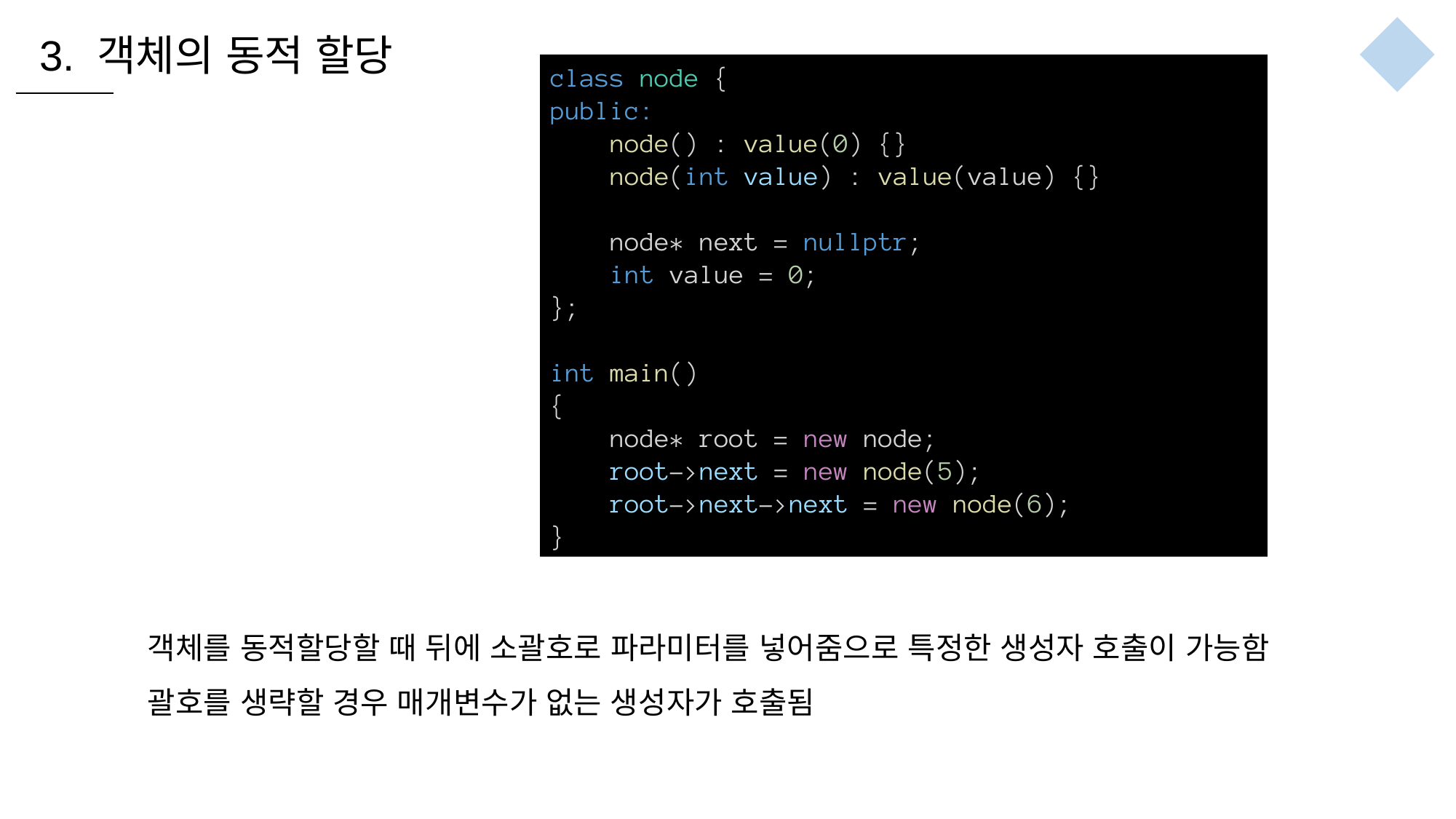

3. 객체의 동적 할당
class node {
public:
    node() : value(0) {}
    node(int value) : value(value) {}
    node* next = nullptr;
    int value = 0;
};
int main()
{
    node* root = new node;
    root->next = new node(5);
    root->next->next = new node(6);
}
객체를 동적할당할 때 뒤에 소괄호로 파라미터를 넣어줌으로 특정한 생성자 호출이 가능함
괄호를 생략할 경우 매개변수가 없는 생성자가 호출됨